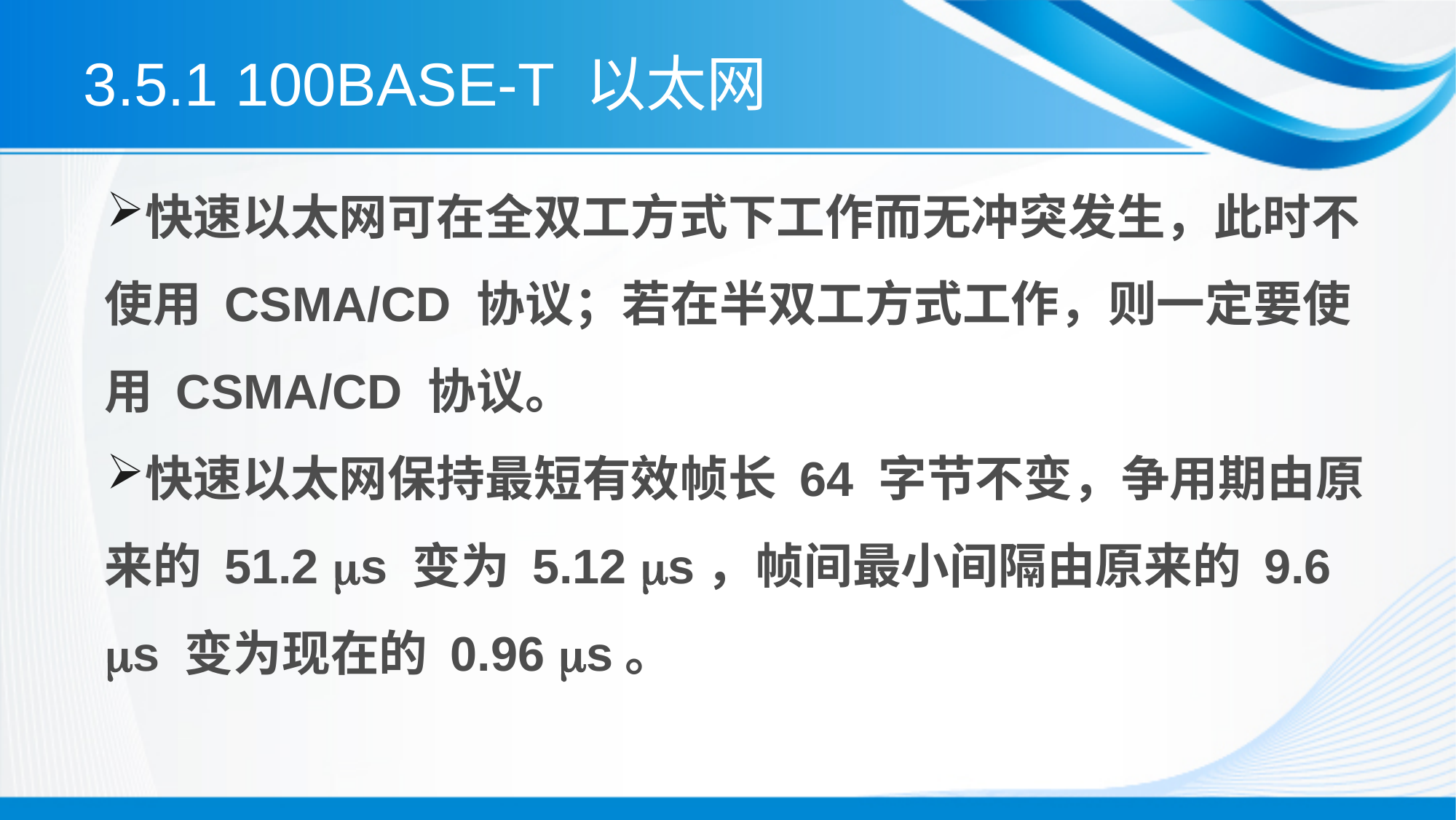

# 3.5.1 100BASE-T 以太网
快速以太网可在全双工方式下工作而无冲突发生，此时不使用 CSMA/CD 协议；若在半双工方式工作，则一定要使用 CSMA/CD 协议。
快速以太网保持最短有效帧长 64 字节不变，争用期由原来的 51.2 μs 变为 5.12 μs，帧间最小间隔由原来的 9.6 μs 变为现在的 0.96 μs。